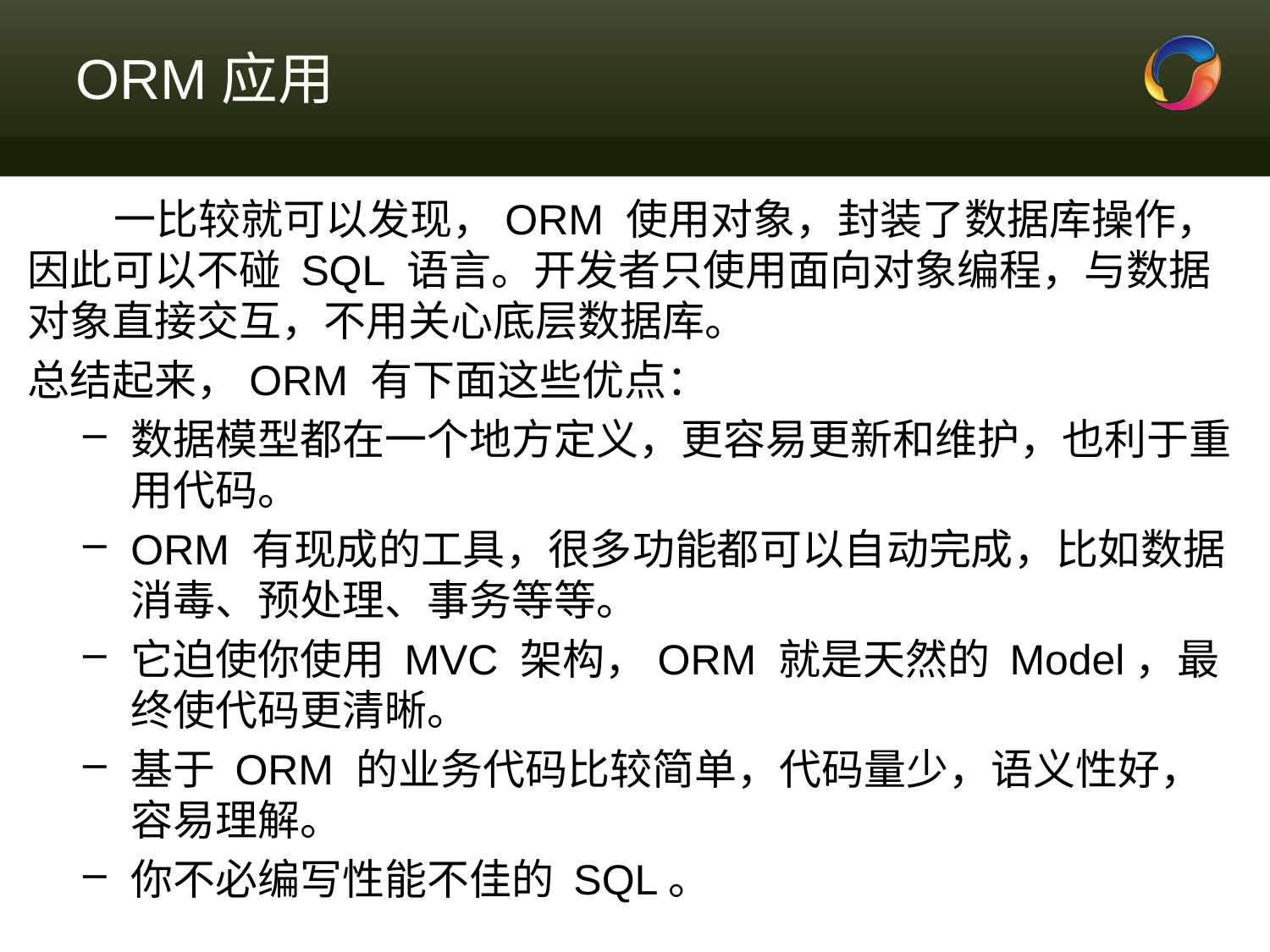

# ORM应用
        一比较就可以发现，ORM 使用对象，封装了数据库操作，因此可以不碰 SQL 语言。开发者只使用面向对象编程，与数据对象直接交互，不用关心底层数据库。
总结起来，ORM 有下面这些优点：
数据模型都在一个地方定义，更容易更新和维护，也利于重用代码。
ORM 有现成的工具，很多功能都可以自动完成，比如数据消毒、预处理、事务等等。
它迫使你使用 MVC 架构，ORM 就是天然的 Model，最终使代码更清晰。
基于 ORM 的业务代码比较简单，代码量少，语义性好，容易理解。
你不必编写性能不佳的 SQL。